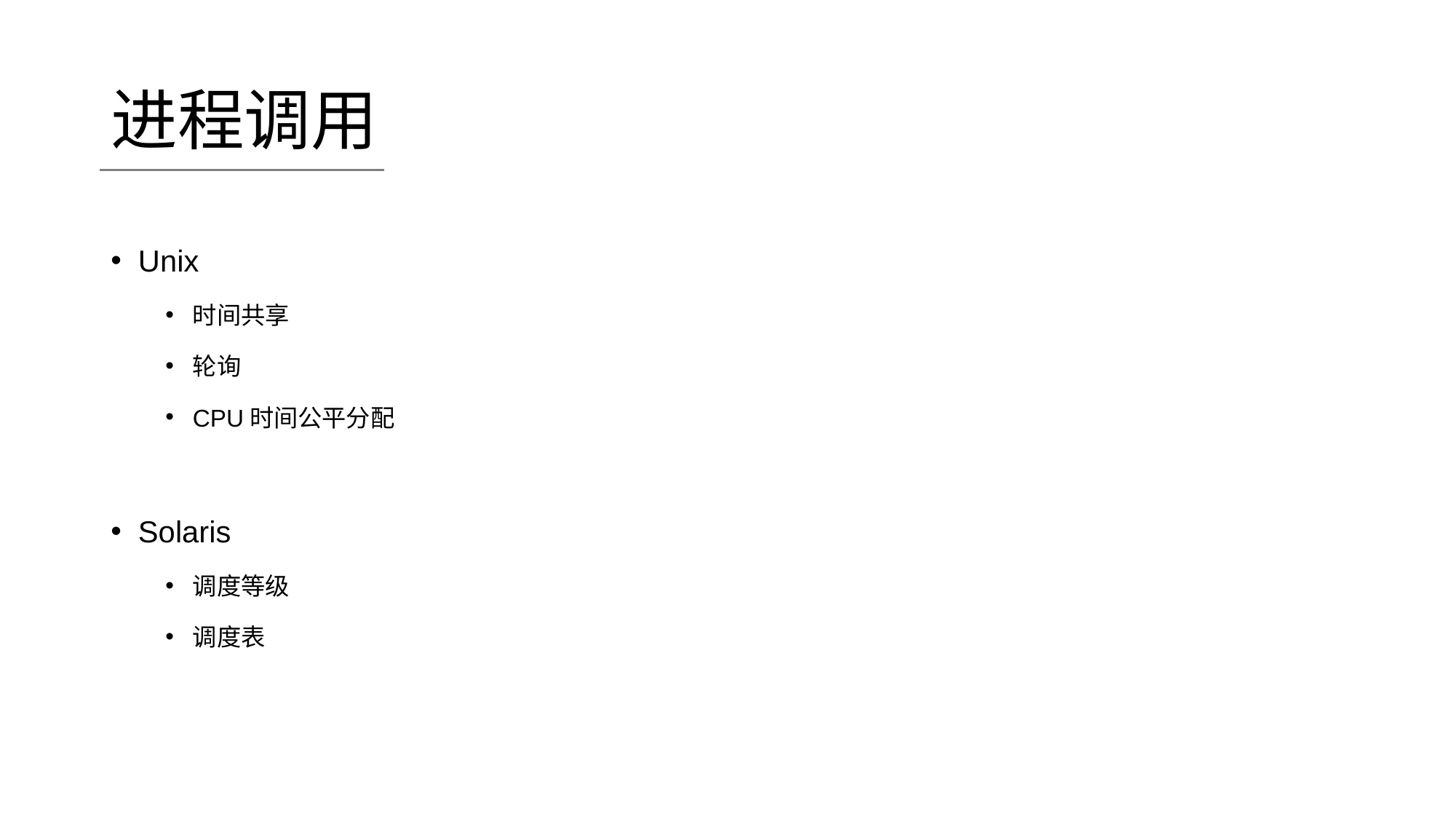

# 进程调用
Unix
时间共享
轮询
CPU时间公平分配

Solaris
调度等级
调度表